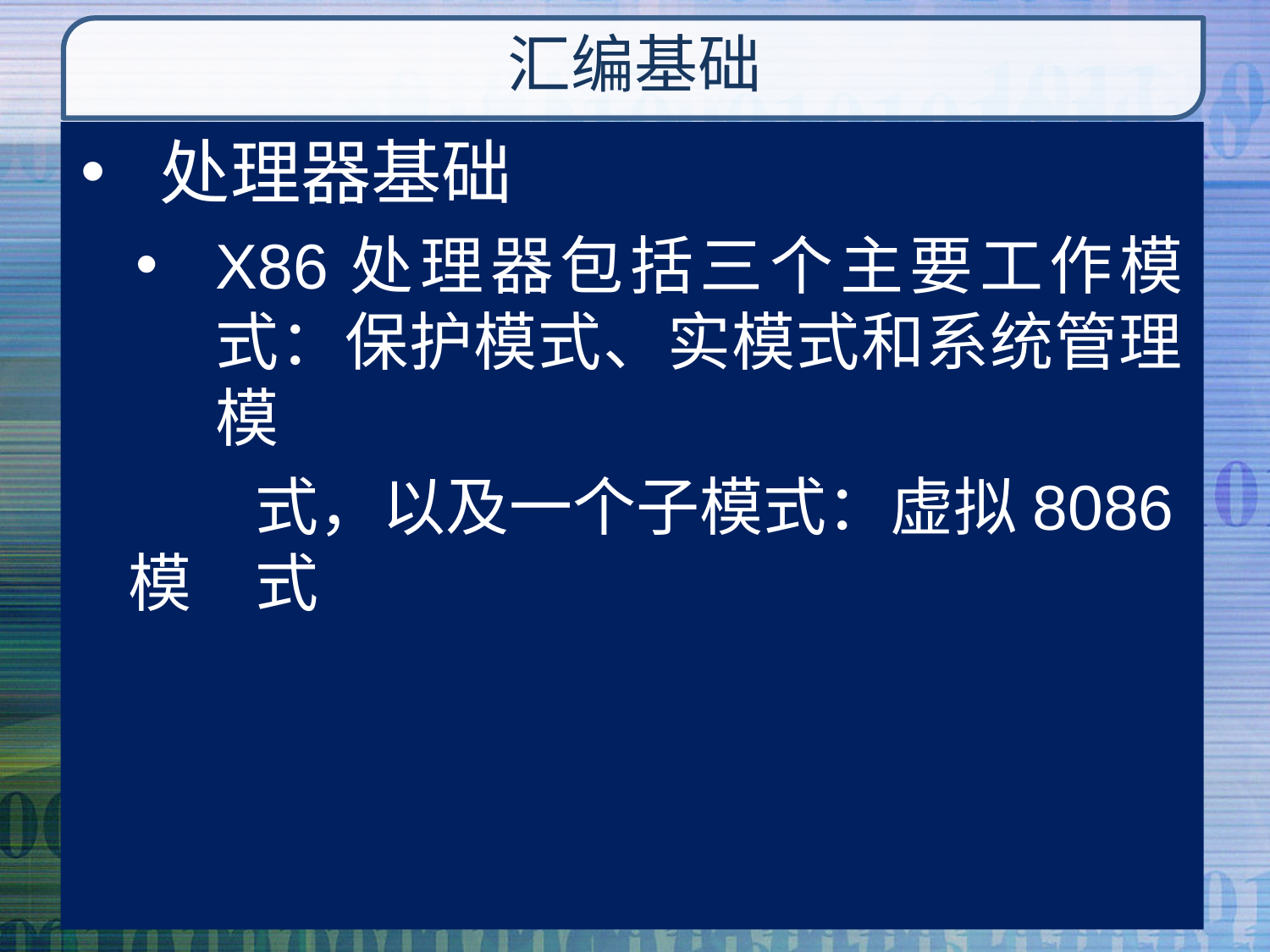

# 汇编基础
处理器基础
X86处理器包括三个主要工作模式：保护模式、实模式和系统管理模
		式，以及一个子模式：虚拟8086模	式